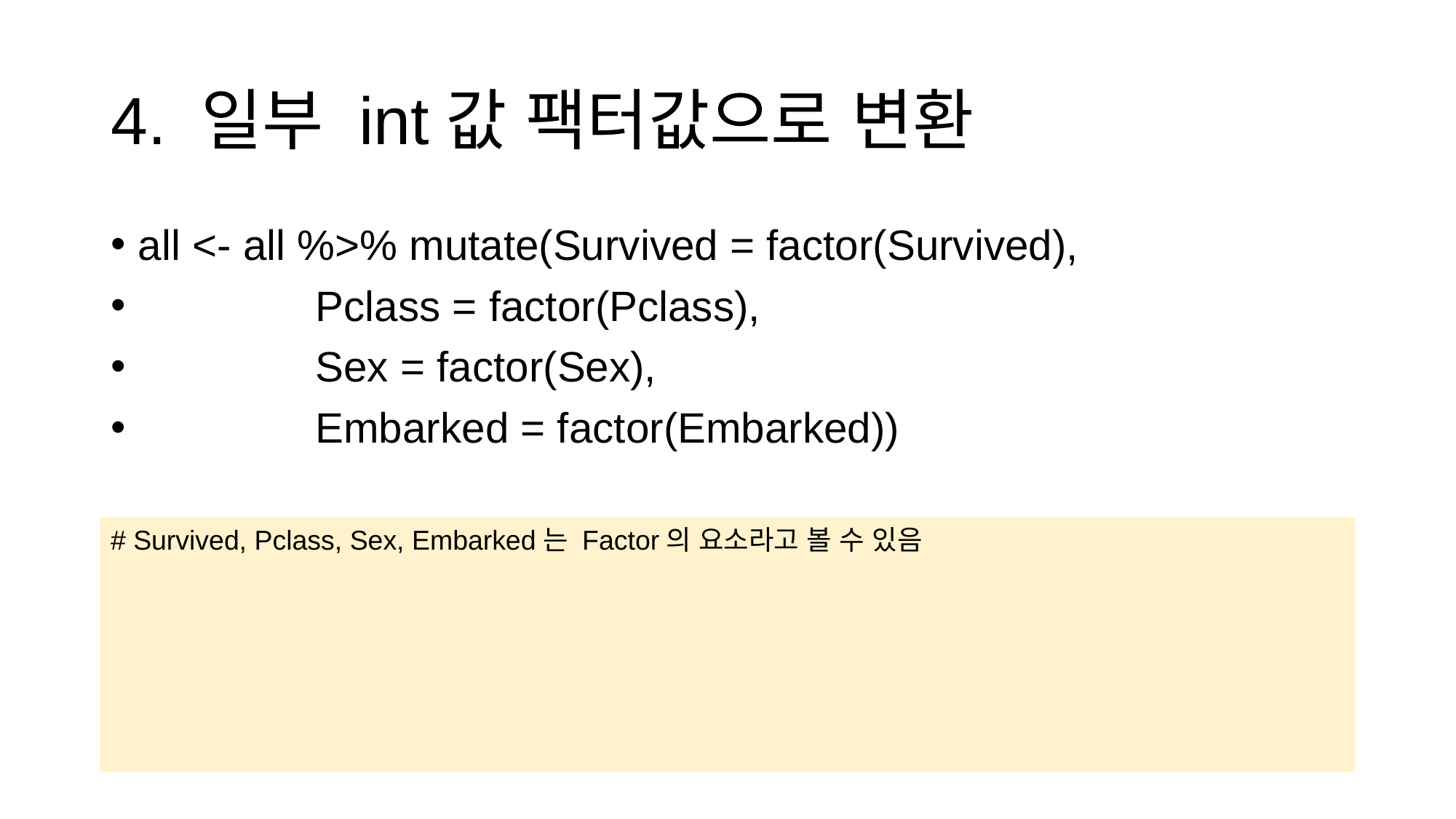

# 4. 일부 int값 팩터값으로 변환
all <- all %>% mutate(Survived = factor(Survived),
               Pclass = factor(Pclass),
               Sex = factor(Sex),
               Embarked = factor(Embarked))
# Survived, Pclass, Sex, Embarked는 Factor의 요소라고 볼 수 있음